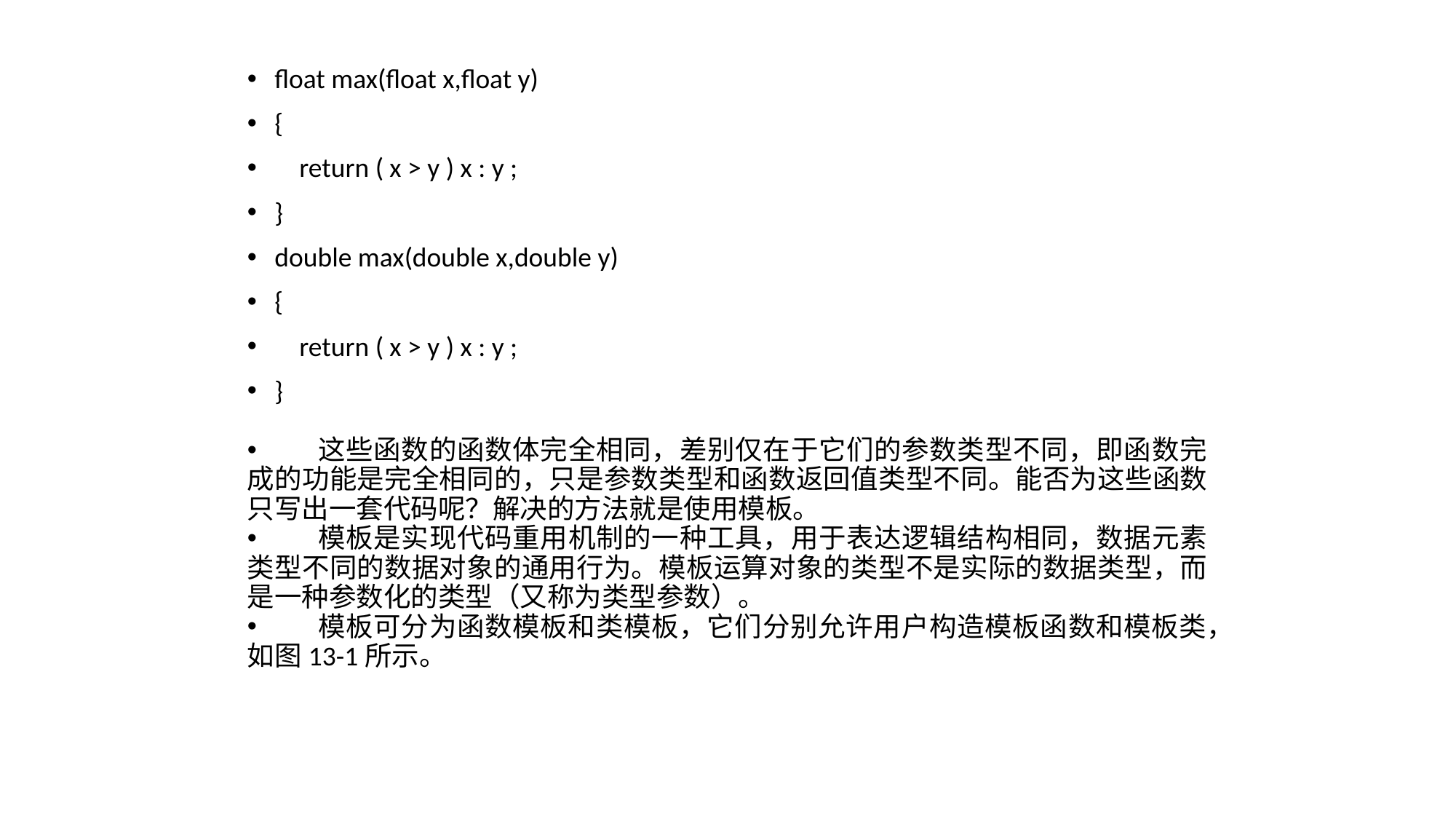

float max(float x,float y)
{
    return ( x > y ) x : y ;
}
double max(double x,double y)
{
    return ( x > y ) x : y ;
}

        这些函数的函数体完全相同，差别仅在于它们的参数类型不同，即函数完成的功能是完全相同的，只是参数类型和函数返回值类型不同。能否为这些函数只写出一套代码呢？解决的方法就是使用模板。
        模板是实现代码重用机制的一种工具，用于表达逻辑结构相同，数据元素类型不同的数据对象的通用行为。模板运算对象的类型不是实际的数据类型，而是一种参数化的类型（又称为类型参数）。
        模板可分为函数模板和类模板，它们分别允许用户构造模板函数和模板类，如图13-1所示。